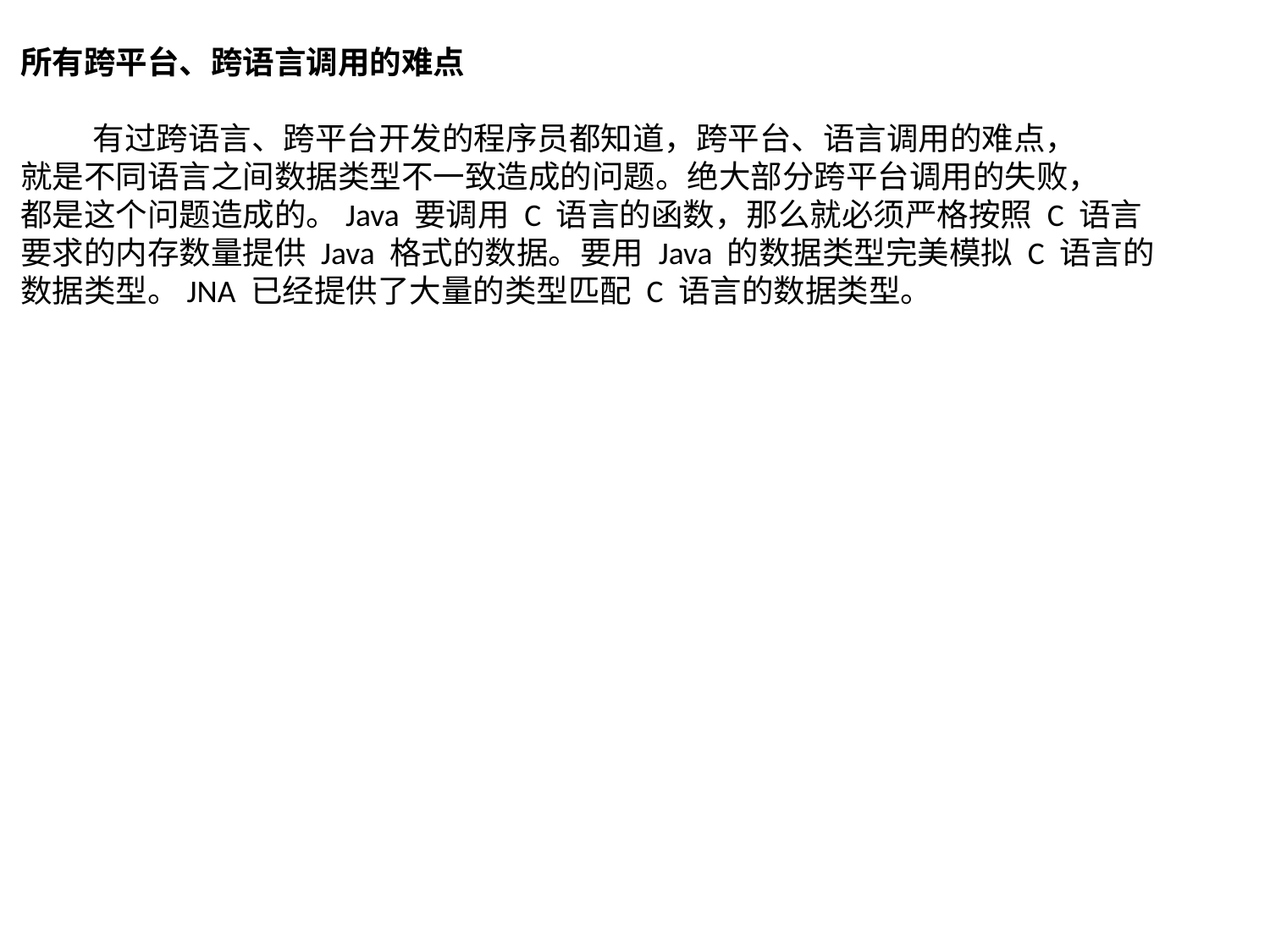

所有跨平台、跨语言调用的难点

         有过跨语言、跨平台开发的程序员都知道，跨平台、语言调用的难点，
就是不同语言之间数据类型不一致造成的问题。绝大部分跨平台调用的失败，
都是这个问题造成的。Java 要调用 C 语言的函数，那么就必须严格按照 C 语言
要求的内存数量提供 Java 格式的数据。要用 Java 的数据类型完美模拟 C 语言的
数据类型。JNA 已经提供了大量的类型匹配 C 语言的数据类型。